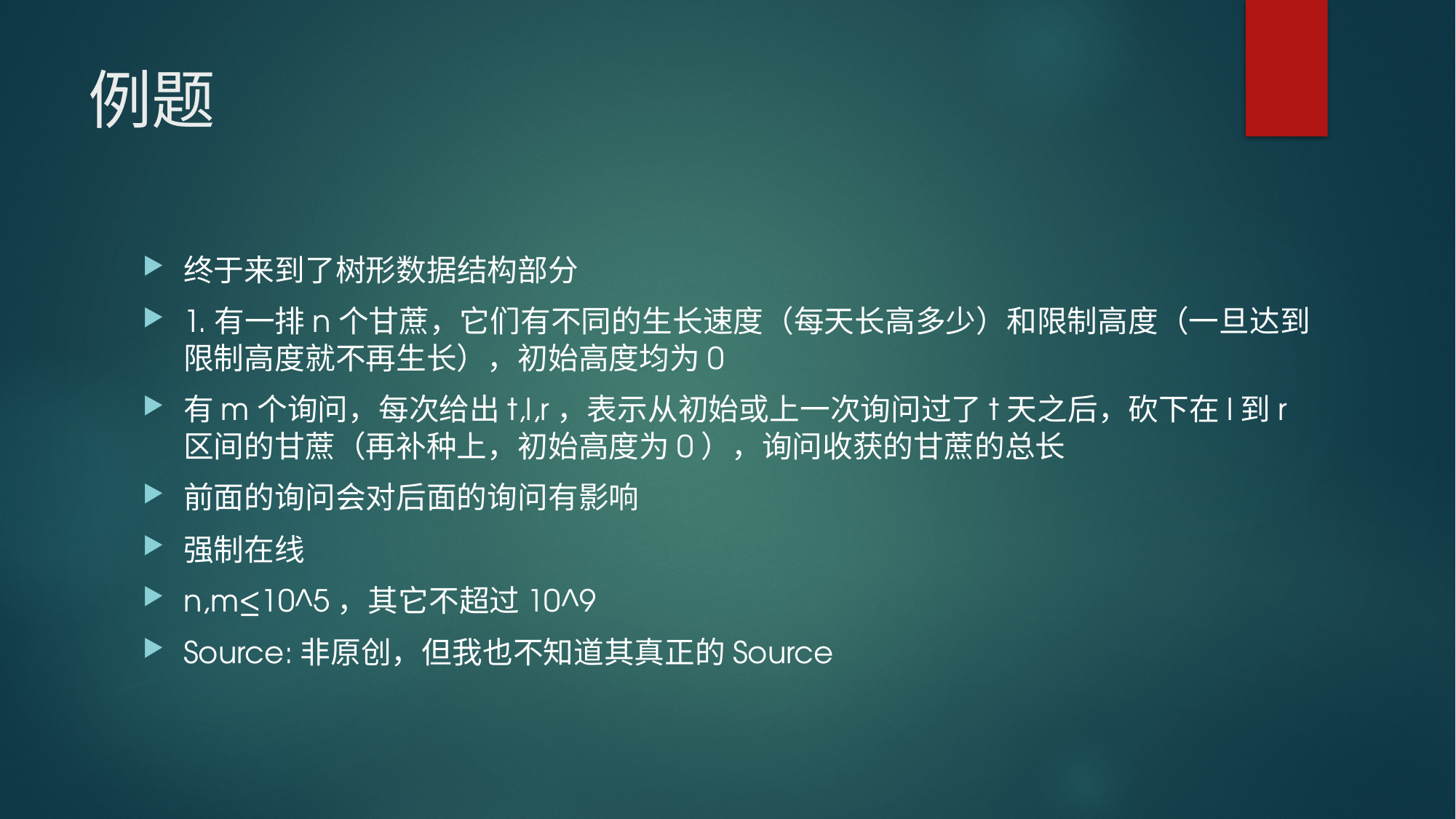

# 例题
终于来到了树形数据结构部分
1.有一排n个甘蔗，它们有不同的生长速度（每天长高多少）和限制高度（一旦达到限制高度就不再生长），初始高度均为0
有m个询问，每次给出t,l,r，表示从初始或上一次询问过了t天之后，砍下在l到r区间的甘蔗（再补种上，初始高度为0），询问收获的甘蔗的总长
前面的询问会对后面的询问有影响
强制在线
n,m≤10^5，其它不超过10^9
Source:非原创，但我也不知道其真正的Source